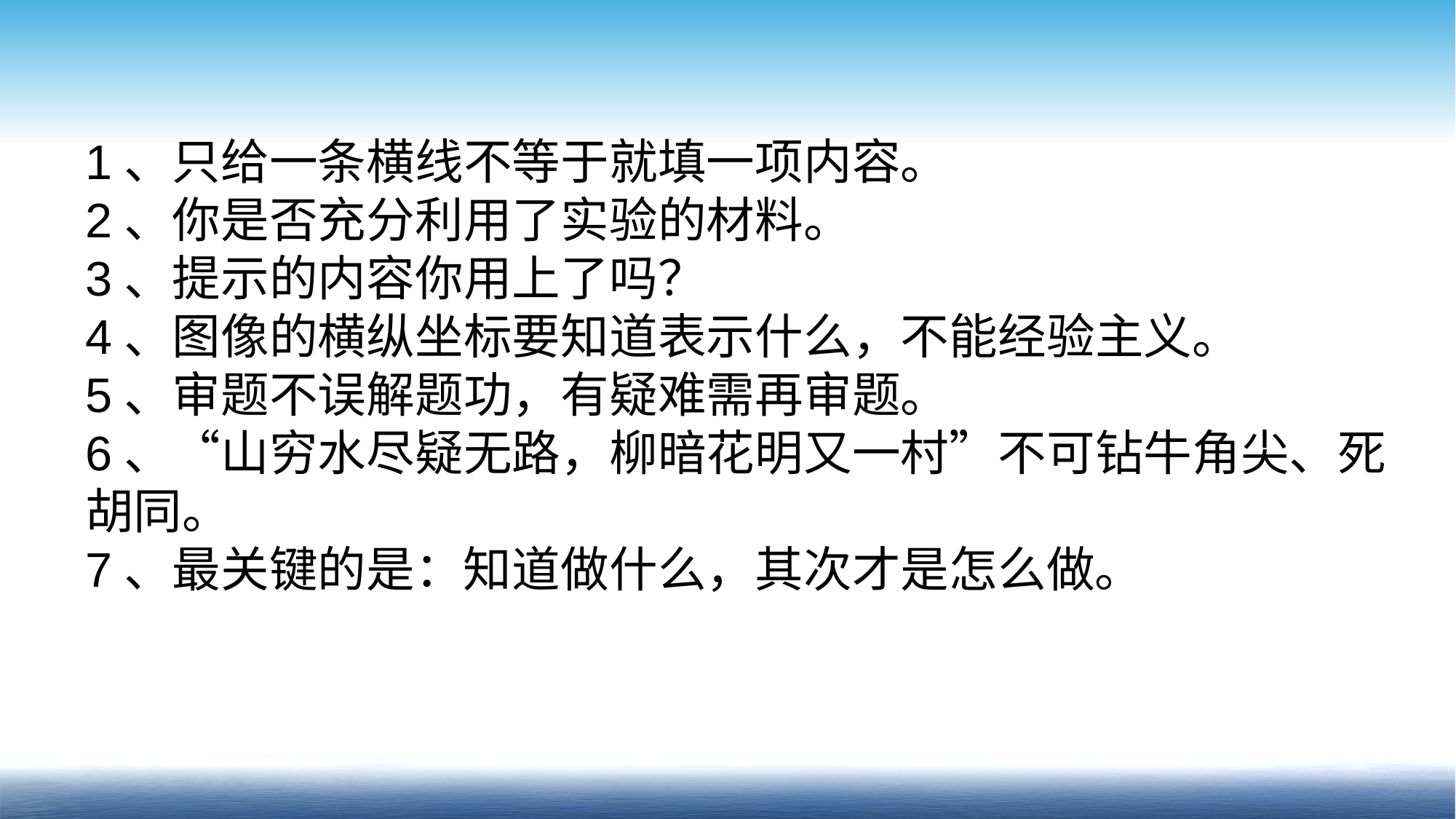

1、只给一条横线不等于就填一项内容。
2、你是否充分利用了实验的材料。
3、提示的内容你用上了吗？
4、图像的横纵坐标要知道表示什么，不能经验主义。
5、审题不误解题功，有疑难需再审题。
6、“山穷水尽疑无路，柳暗花明又一村”不可钻牛角尖、死胡同。
7、最关键的是：知道做什么，其次才是怎么做。